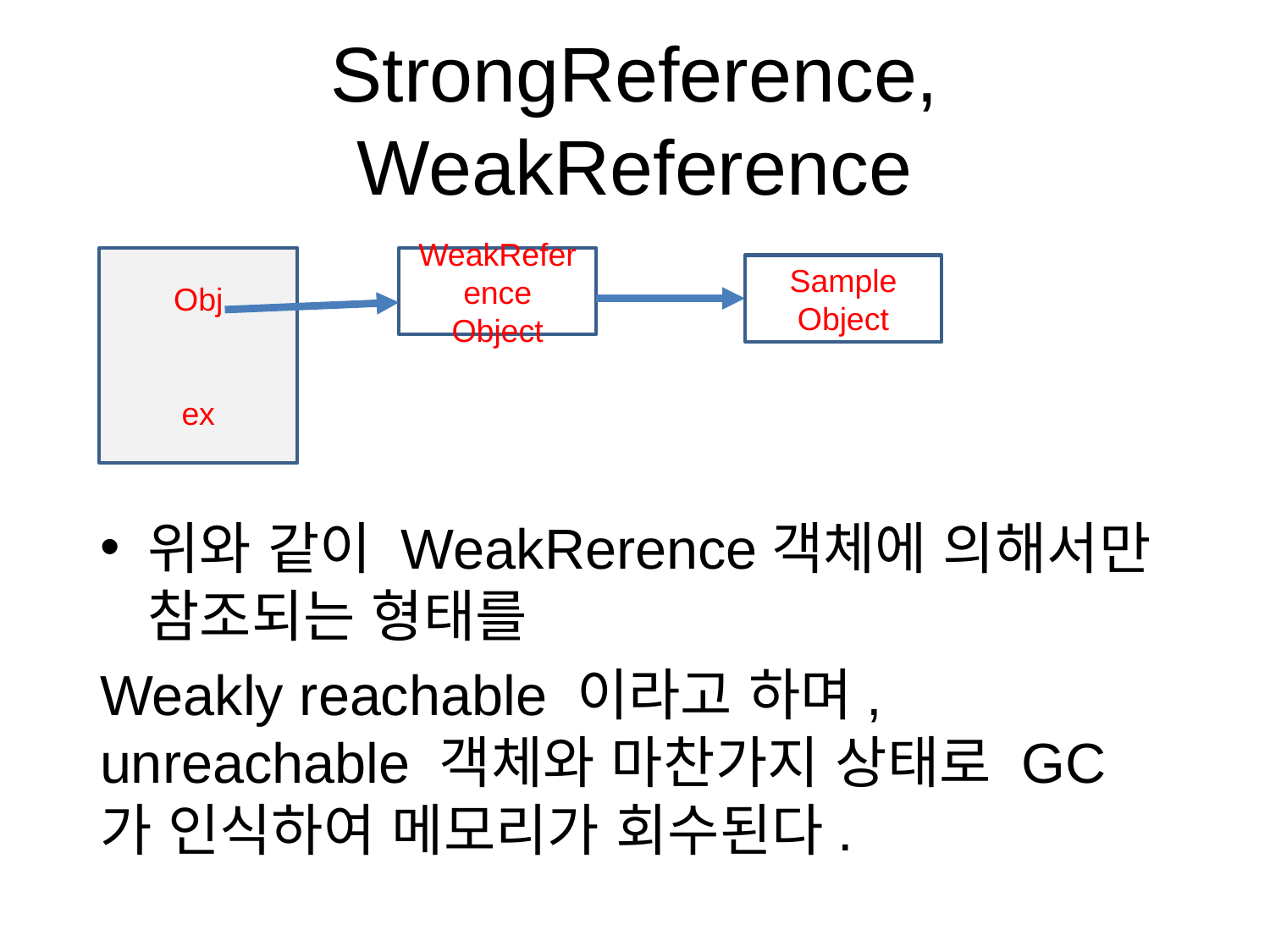

# StrongReference, WeakReference
WeakReference
Object
Obj

ex
Sample
Object
위와 같이 WeakRerence객체에 의해서만 참조되는 형태를
Weakly reachable 이라고 하며, unreachable 객체와 마찬가지 상태로 GC가 인식하여 메모리가 회수된다.